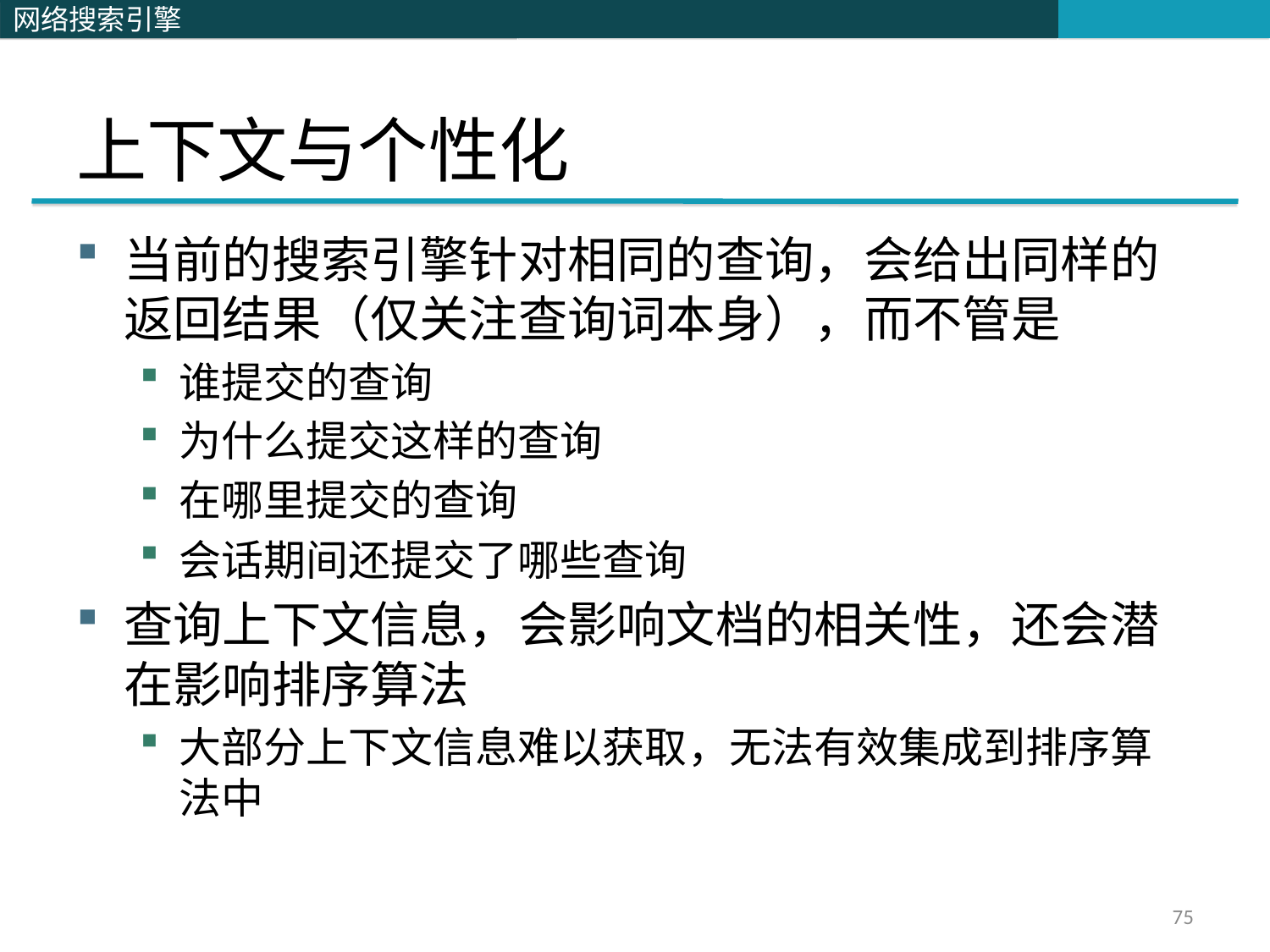

# 上下文与个性化
当前的搜索引擎针对相同的查询，会给出同样的返回结果（仅关注查询词本身），而不管是
谁提交的查询
为什么提交这样的查询
在哪里提交的查询
会话期间还提交了哪些查询
查询上下文信息，会影响文档的相关性，还会潜在影响排序算法
大部分上下文信息难以获取，无法有效集成到排序算法中
75